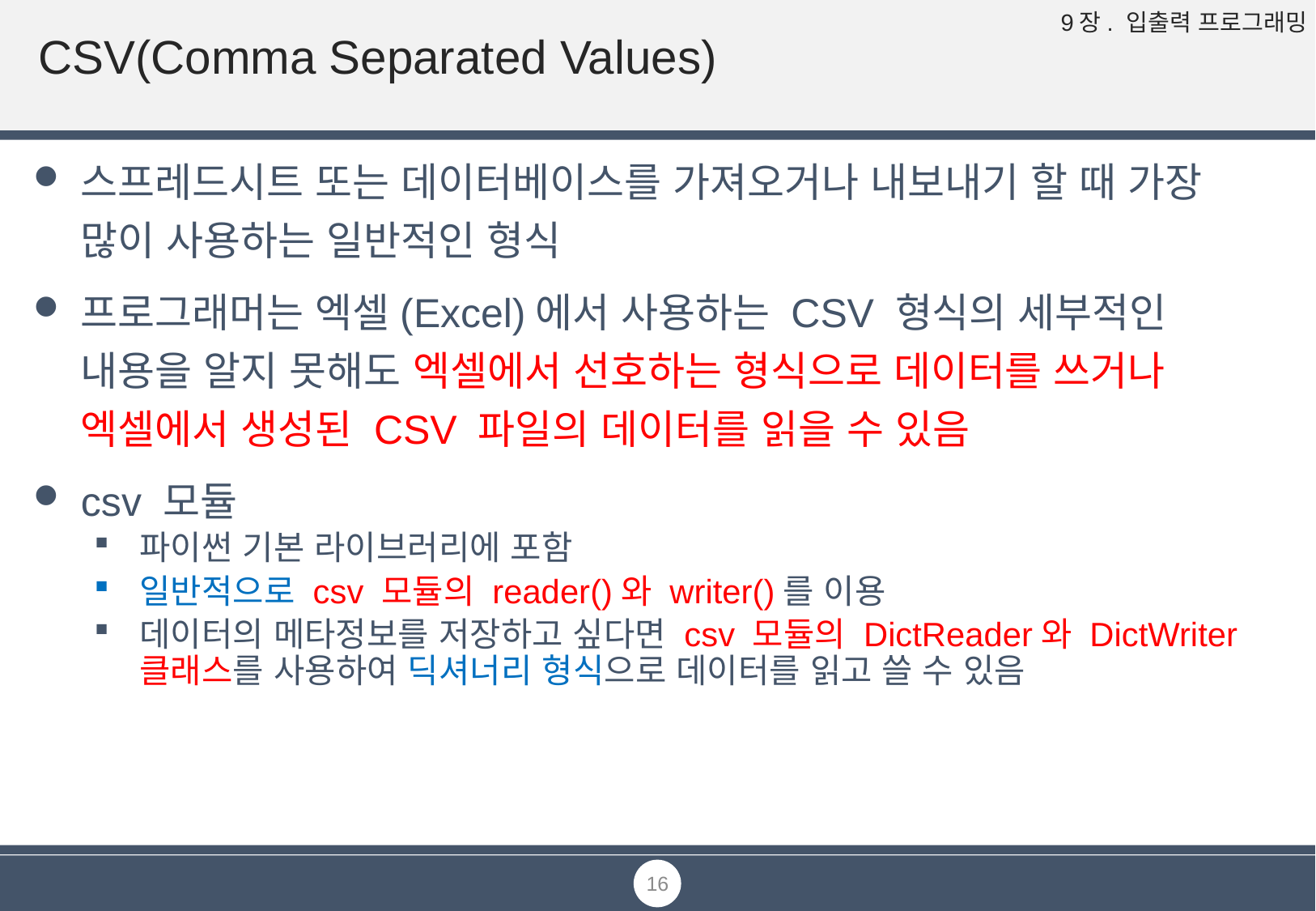

# CSV(Comma Separated Values)

스프레드시트 또는 데이터베이스를 가져오거나 내보내기 할 때 가장 많이 사용하는 일반적인 형식
프로그래머는 엑셀(Excel)에서 사용하는 CSV 형식의 세부적인 내용을 알지 못해도 엑셀에서 선호하는 형식으로 데이터를 쓰거나 엑셀에서 생성된 CSV 파일의 데이터를 읽을 수 있음
csv 모듈
파이썬 기본 라이브러리에 포함
일반적으로 csv 모듈의 reader()와 writer()를 이용
데이터의 메타정보를 저장하고 싶다면 csv 모듈의 DictReader와 DictWriter 클래스를 사용하여 딕셔너리 형식으로 데이터를 읽고 쓸 수 있음

16